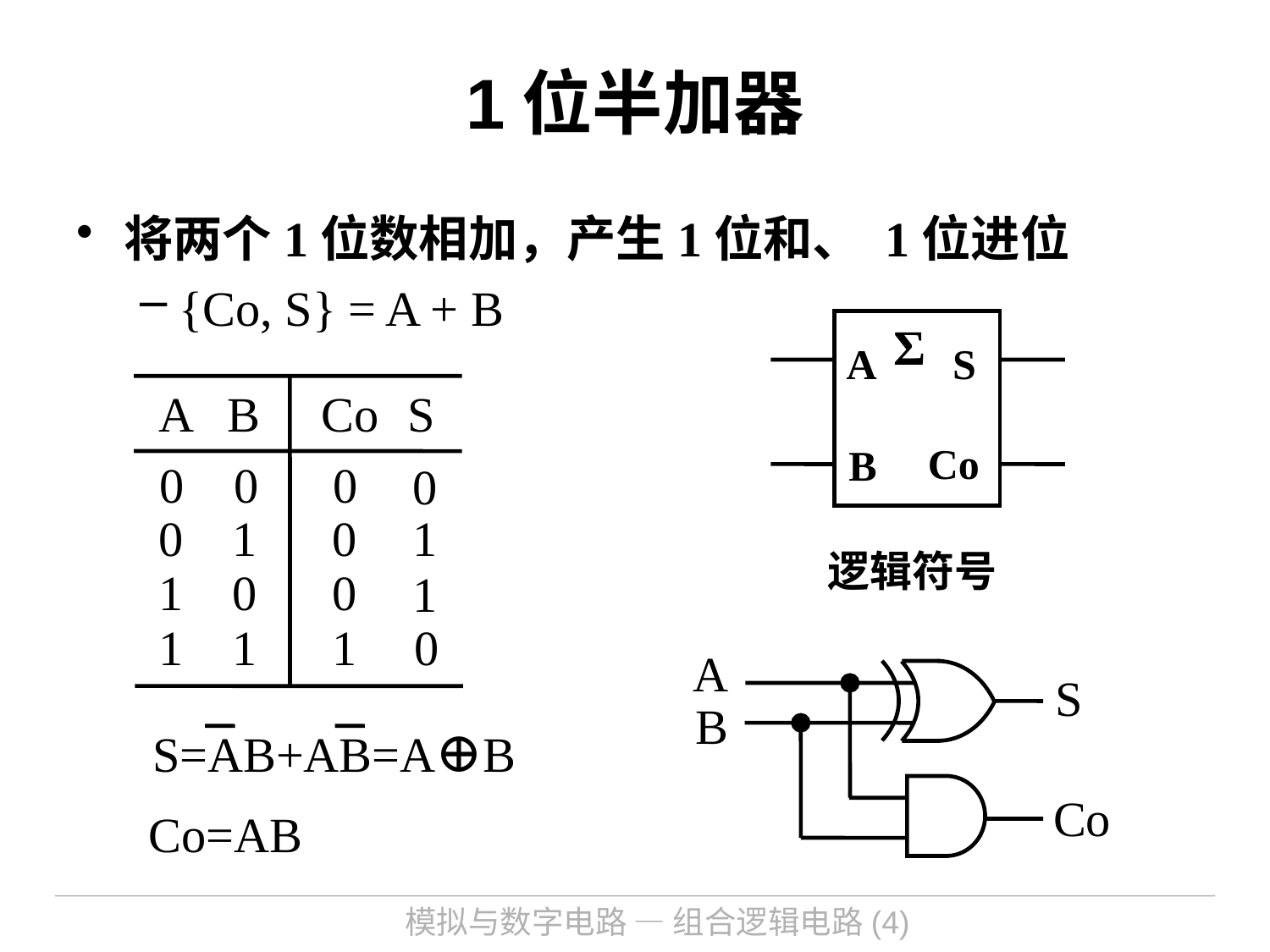

# 1位半加器
将两个1位数相加，产生1位和、 1位进位
{Co, S} = A + B

Σ
A
S

Co
A   B
S
0    0
0
0

0    1
0
1
1    0
0
1
1    1
1
0

Co
B

逻辑符号
A
S

B

Co

S=AB+AB=A⊕B

Co=AB

模拟与数字电路 — 组合逻辑电路(4)
9